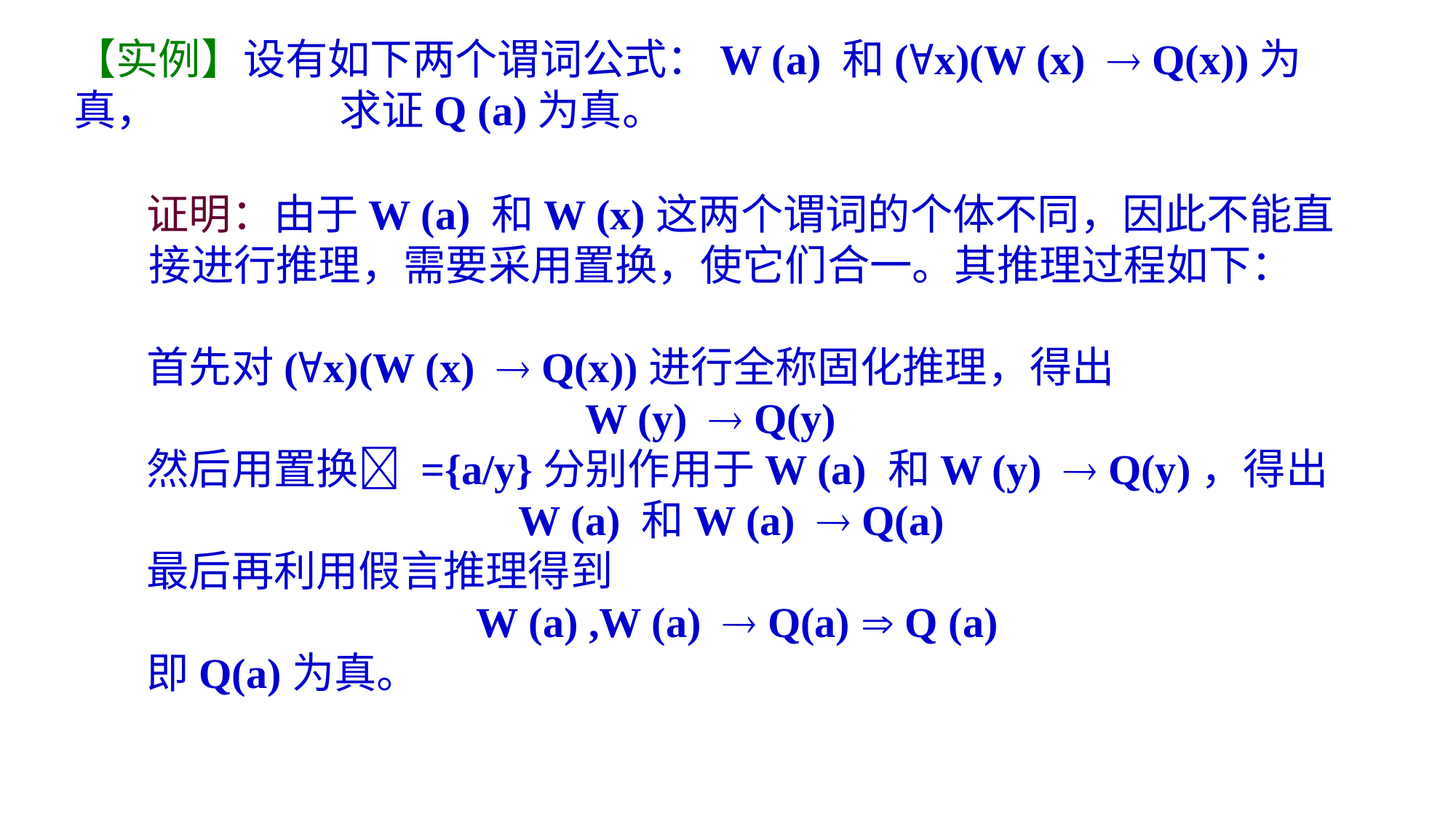

# 【实例】设有如下两个谓词公式：W (a) 和(∀x)(W (x) → Q(x))为真，    	     求证Q (a)为真。
   证明：由于W (a) 和W (x)这两个谓词的个体不同，因此不能直接进行推理，需要采用置换，使它们合一。其推理过程如下：

   首先对(∀x)(W (x) → Q(x))进行全称固化推理，得出
					W (y) → Q(y)
   然后用置换θ ={a/y}分别作用于W (a) 和W (y) → Q(y)，得出
				    W (a) 和W (a) → Q(a)
   最后再利用假言推理得到
				W (a) ,W (a) → Q(a) ⇒ Q (a)
   即Q(a)为真。
51